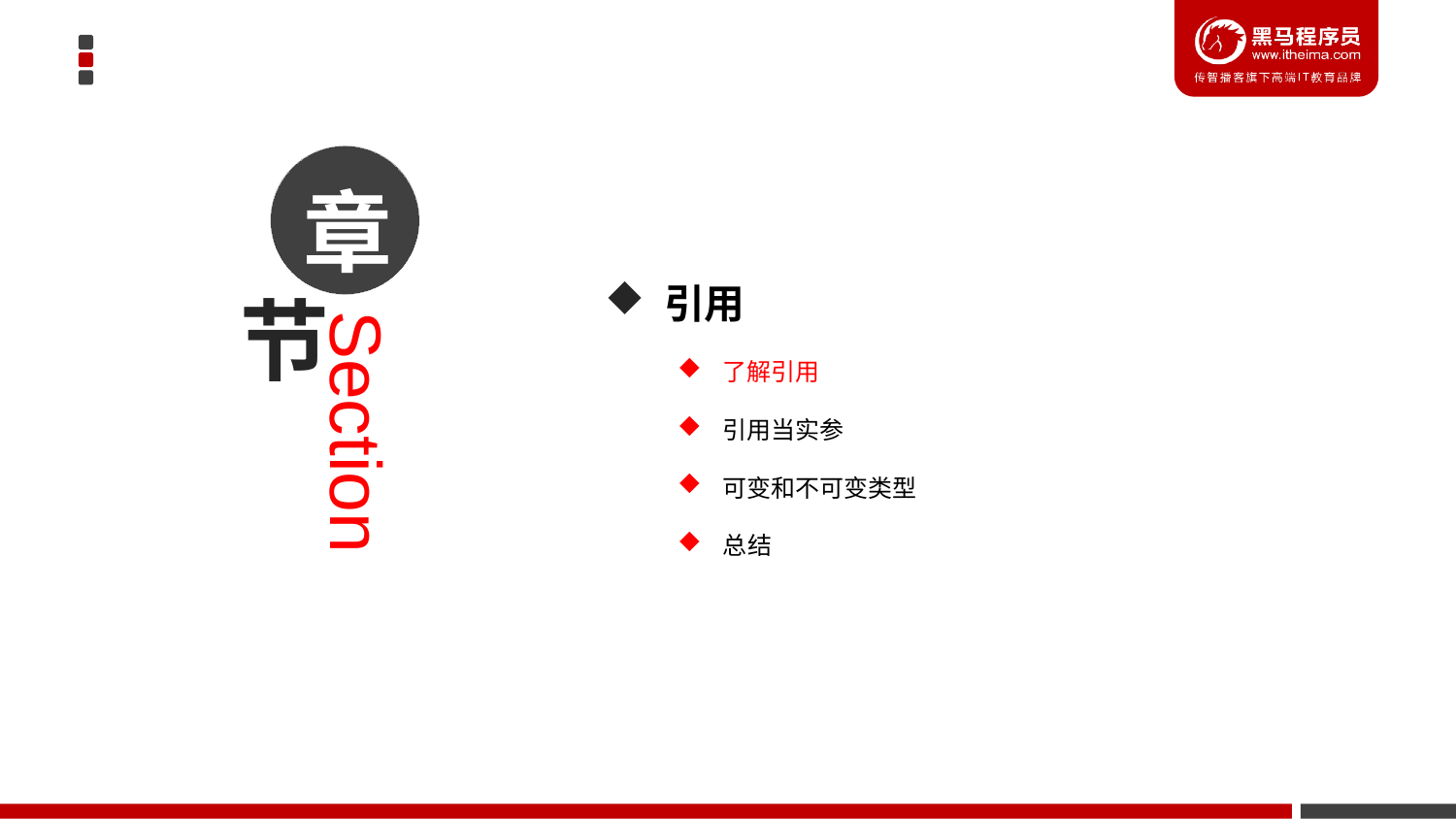

章
 引用
了解引用
引用当实参
可变和不可变类型
总结

节
Section